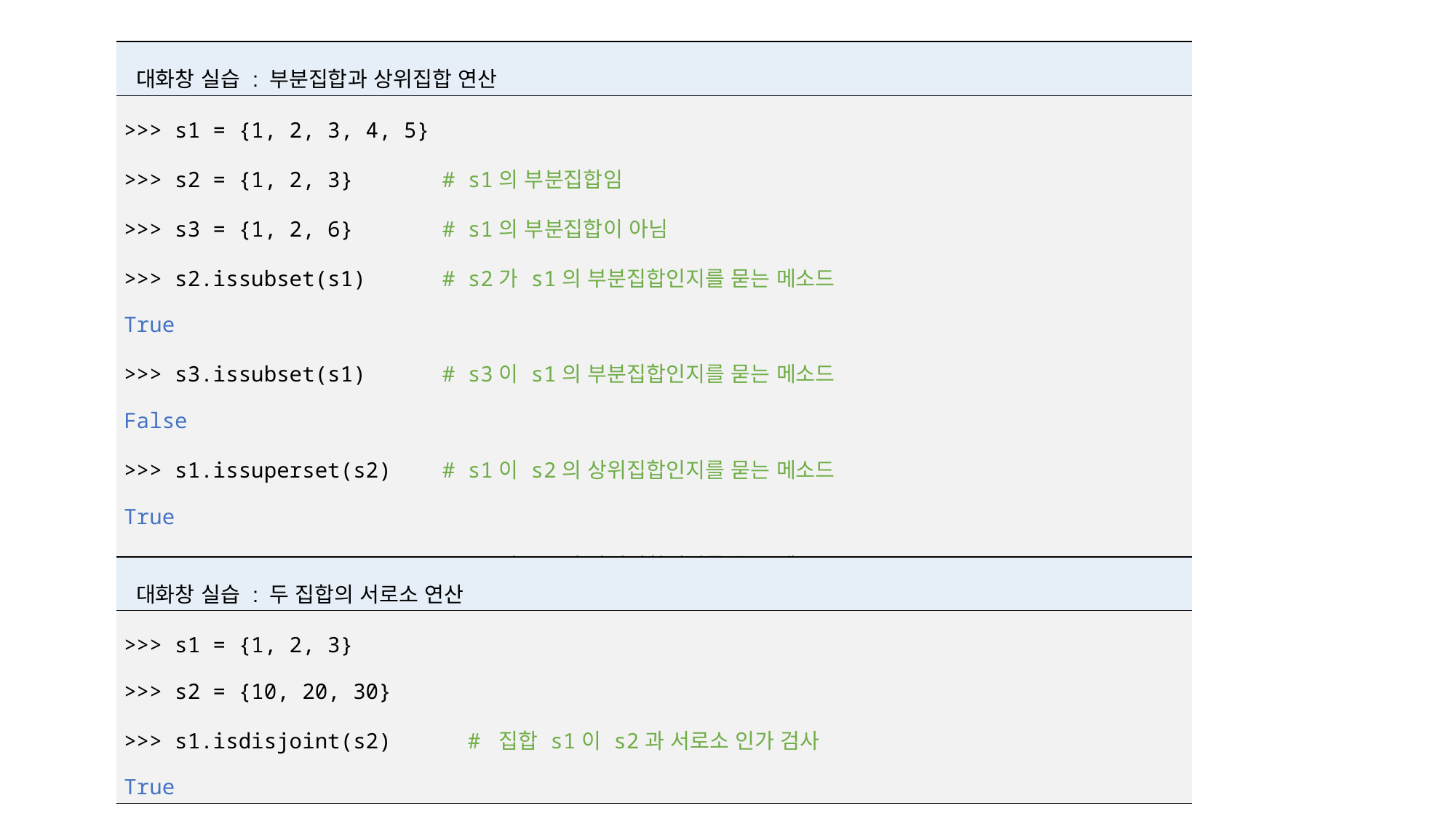

| 대화창 실습 : 부분집합과 상위집합 연산 |
| --- |
| >>> s1 = {1, 2, 3, 4, 5} >>> s2 = {1, 2, 3} # s1의 부분집합임 >>> s3 = {1, 2, 6} # s1의 부분집합이 아님 >>> s2.issubset(s1) # s2가 s1의 부분집합인지를 묻는 메소드 True >>> s3.issubset(s1) # s3이 s1의 부분집합인지를 묻는 메소드 False >>> s1.issuperset(s2) # s1이 s2의 상위집합인지를 묻는 메소드 True >>> s1.issuperset(s3) # s1이 s3의 상위집합인지를 묻는 메소드 False |
| 대화창 실습 : 두 집합의 서로소 연산 |
| --- |
| >>> s1 = {1, 2, 3} >>> s2 = {10, 20, 30} >>> s1.isdisjoint(s2) # 집합 s1이 s2과 서로소 인가 검사 True |